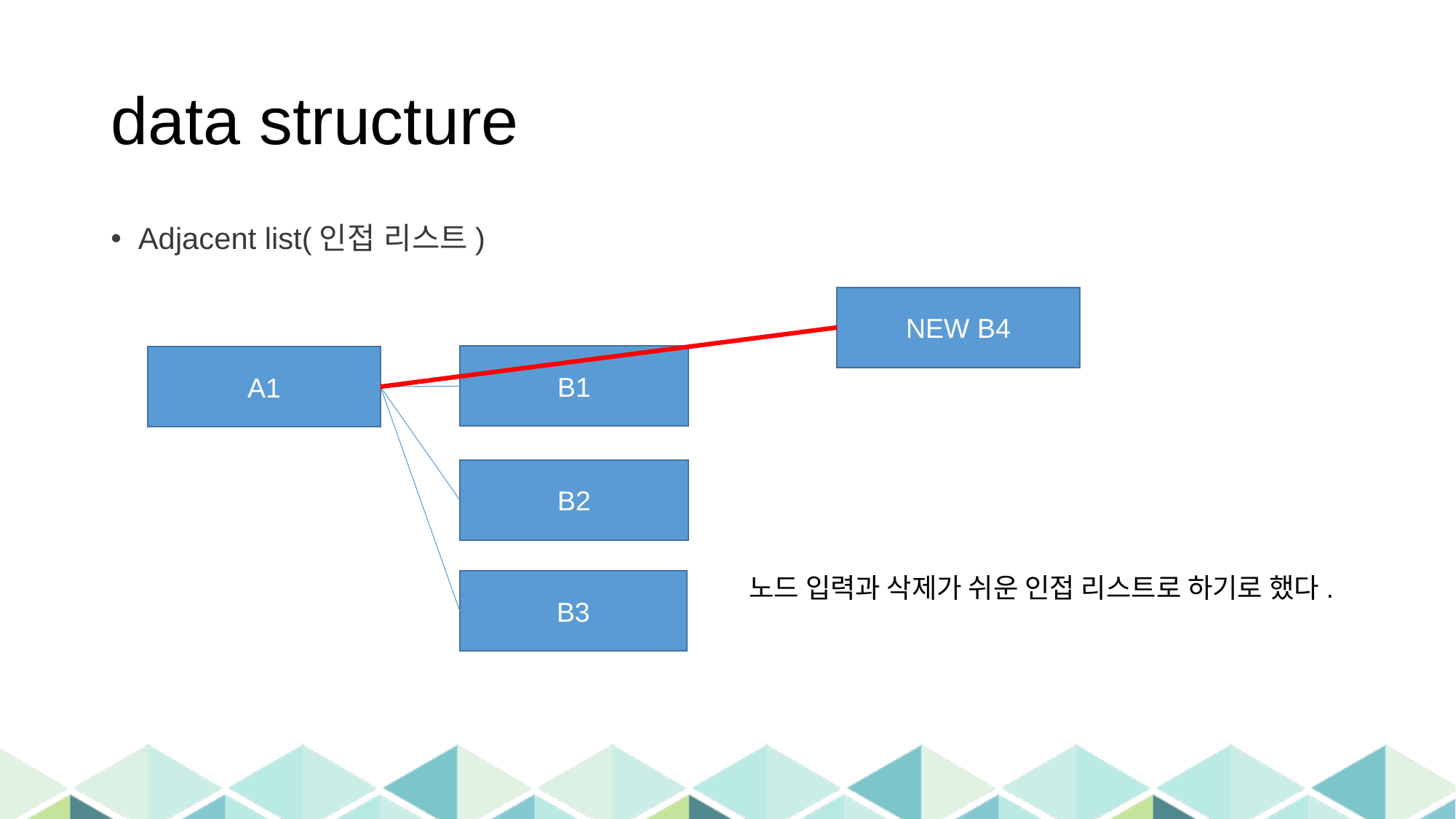

# data structure
Adjacent list(인접 리스트)

NEW B4
B1
A1
B2
노드 입력과 삭제가 쉬운 인접 리스트로 하기로 했다.
B3